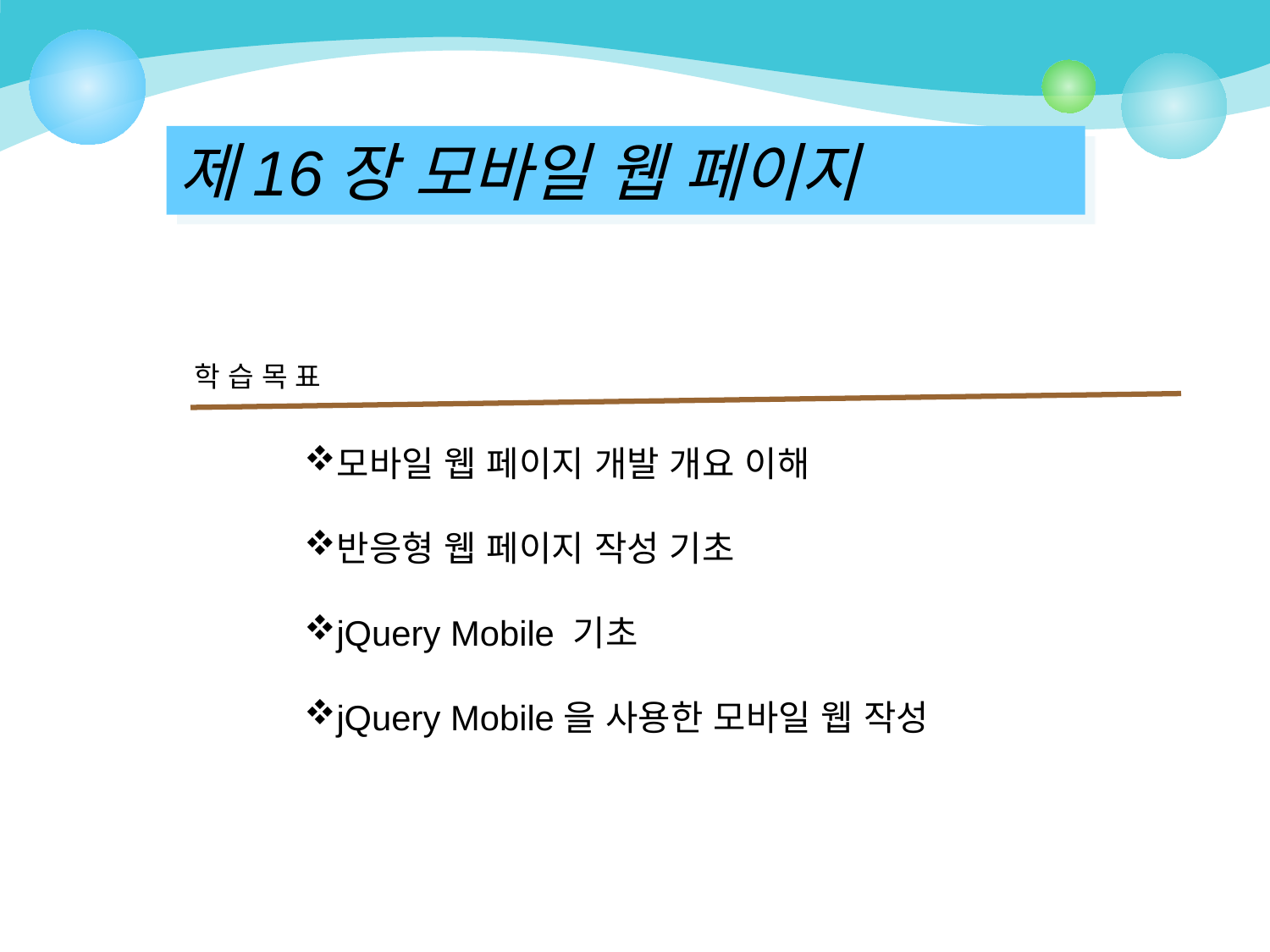

제16장 모바일 웹 페이지
학 습 목 표
모바일 웹 페이지 개발 개요 이해

반응형 웹 페이지 작성 기초

jQuery Mobile 기초

jQuery Mobile을 사용한 모바일 웹 작성